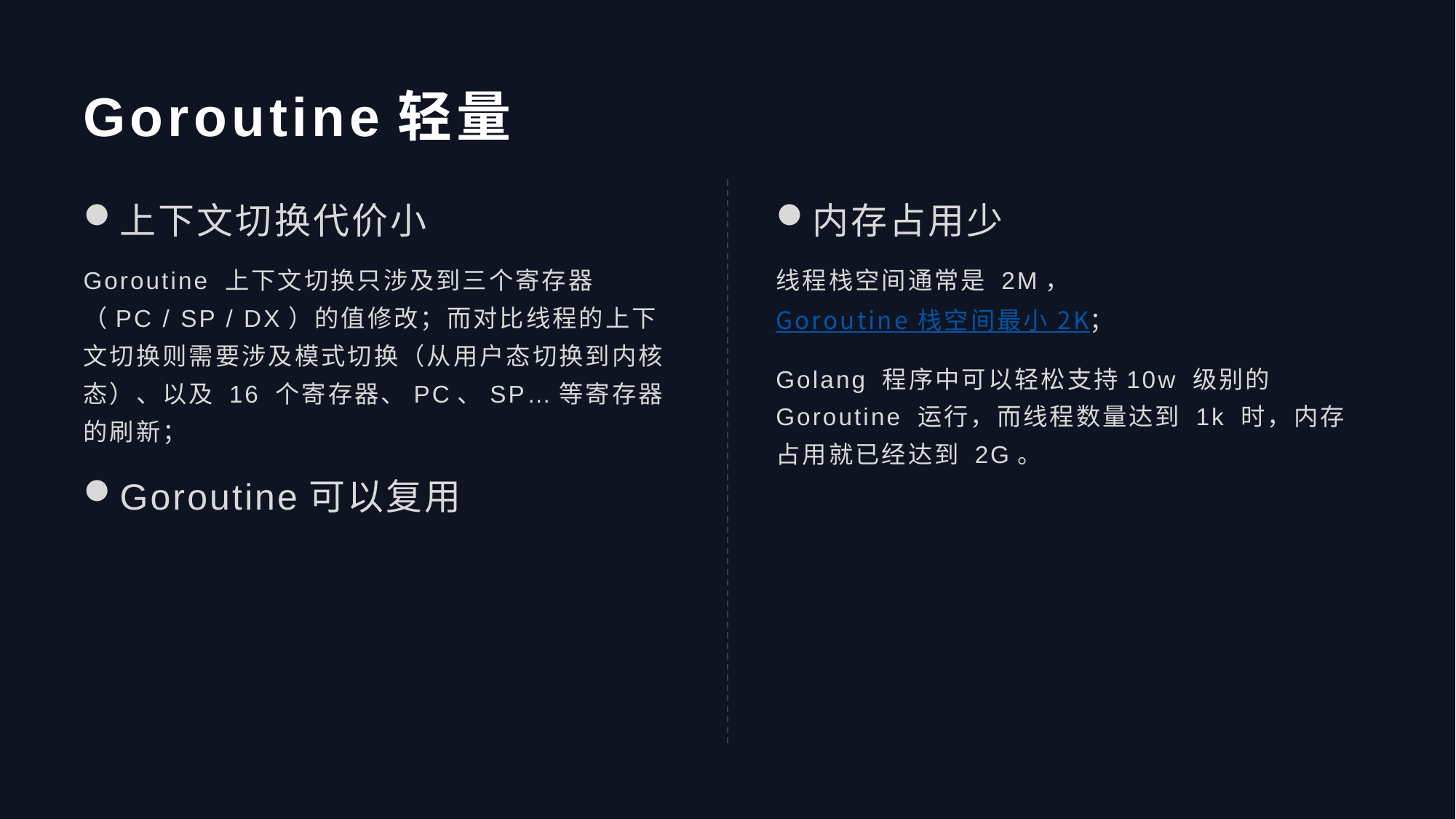

# Goroutine轻量
上下文切换代价小
Goroutine 上下文切换只涉及到三个寄存器（PC / SP / DX）的值修改；而对比线程的上下文切换则需要涉及模式切换（从用户态切换到内核态）、以及 16 个寄存器、PC、SP…等寄存器的刷新；
Goroutine可以复用

内存占用少
线程栈空间通常是 2M，Goroutine 栈空间最小 2K；
Golang 程序中可以轻松支持10w 级别的 Goroutine 运行，而线程数量达到 1k 时，内存占用就已经达到 2G。